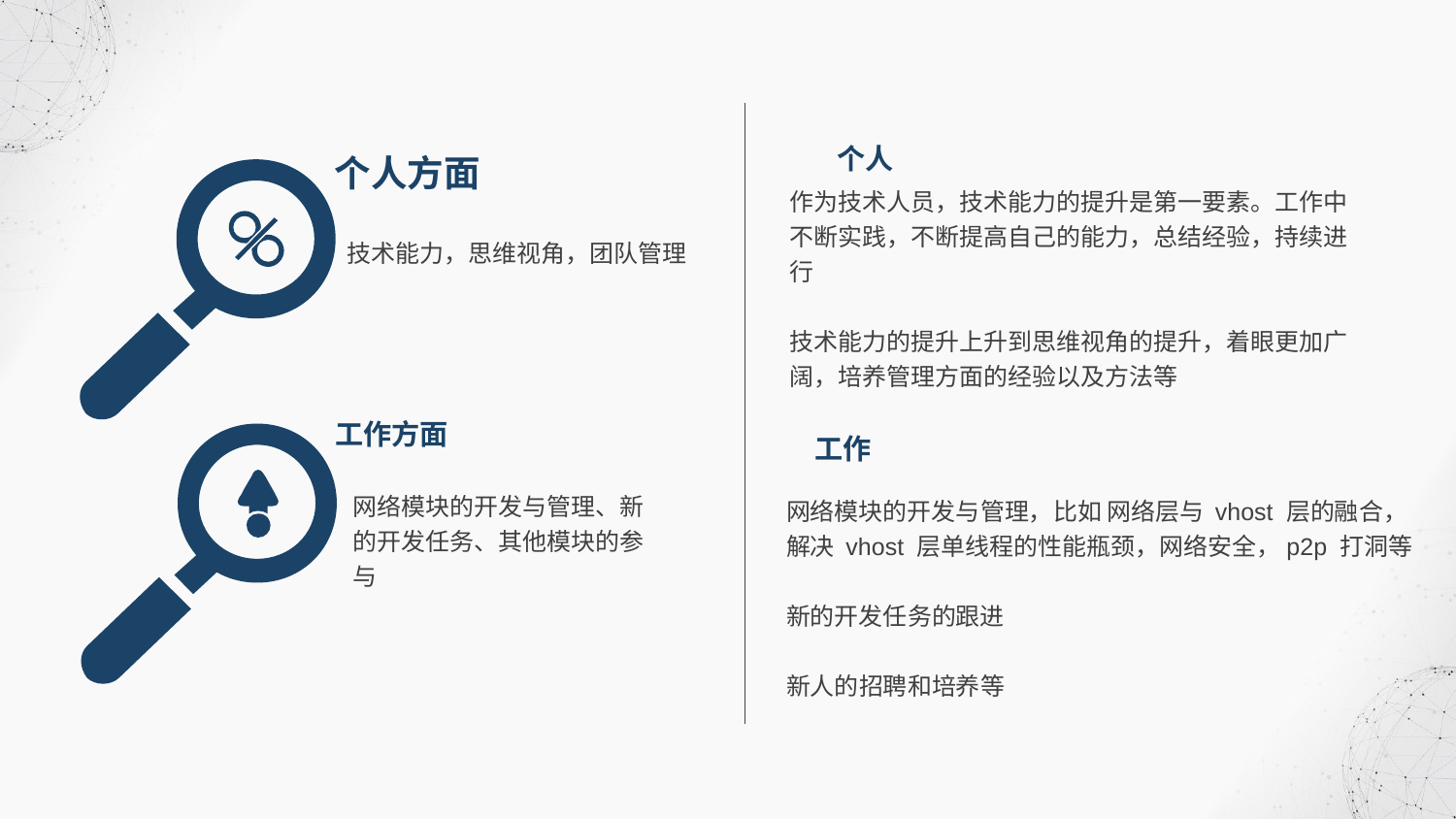

个人
个人方面

作为技术人员，技术能力的提升是第一要素。工作中不断实践，不断提高自己的能力，总结经验，持续进行

技术能力的提升上升到思维视角的提升，着眼更加广阔，培养管理方面的经验以及方法等

技术能力，思维视角，团队管理
工作方面

工作
网络模块的开发与管理、新的开发任务、其他模块的参与
网络模块的开发与管理，比如 网络层与 vhost 层的融合，解决 vhost 层单线程的性能瓶颈，网络安全，p2p 打洞等

新的开发任务的跟进

新人的招聘和培养等